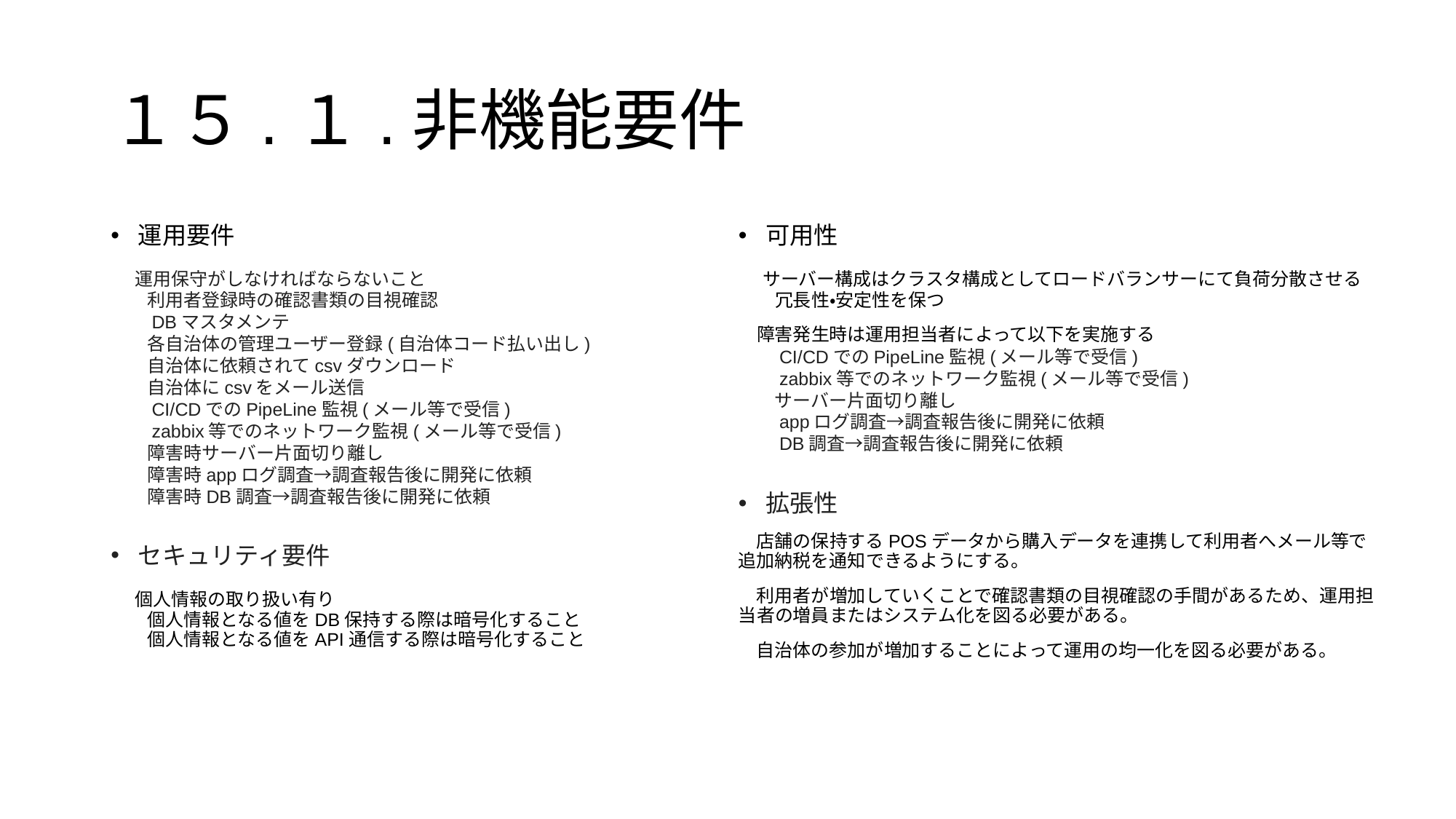

# １５.１.非機能要件
運用要件
　運用保守がしなければならないこと
　　利用者登録時の確認書類の目視確認
　　DBマスタメンテ
　　各自治体の管理ユーザー登録(自治体コード払い出し)
　　自治体に依頼されてcsvダウンロード
　　自治体にcsvをメール送信
　　CI/CDでのPipeLine監視(メール等で受信)
　　zabbix等でのネットワーク監視(メール等で受信)
　　障害時サーバー片面切り離し
　　障害時appログ調査→調査報告後に開発に依頼
　　障害時DB調査→調査報告後に開発に依頼

セキュリティ要件
　個人情報の取り扱い有り
　　個人情報となる値をDB保持する際は暗号化すること
　　個人情報となる値をAPI通信する際は暗号化すること

可用性
　サーバー構成はクラスタ構成としてロードバランサーにて負荷分散させる
　　冗長性・安定性を保つ
　障害発生時は運用担当者によって以下を実施する
　　CI/CDでのPipeLine監視(メール等で受信)
　　zabbix等でのネットワーク監視(メール等で受信)
　　サーバー片面切り離し
　　appログ調査→調査報告後に開発に依頼
　　DB調査→調査報告後に開発に依頼

拡張性
　店舗の保持するPOSデータから購入データを連携して利用者へメール等で追加納税を通知できるようにする。
　利用者が増加していくことで確認書類の目視確認の手間があるため、運用担当者の増員またはシステム化を図る必要がある。
　自治体の参加が増加することによって運用の均一化を図る必要がある。